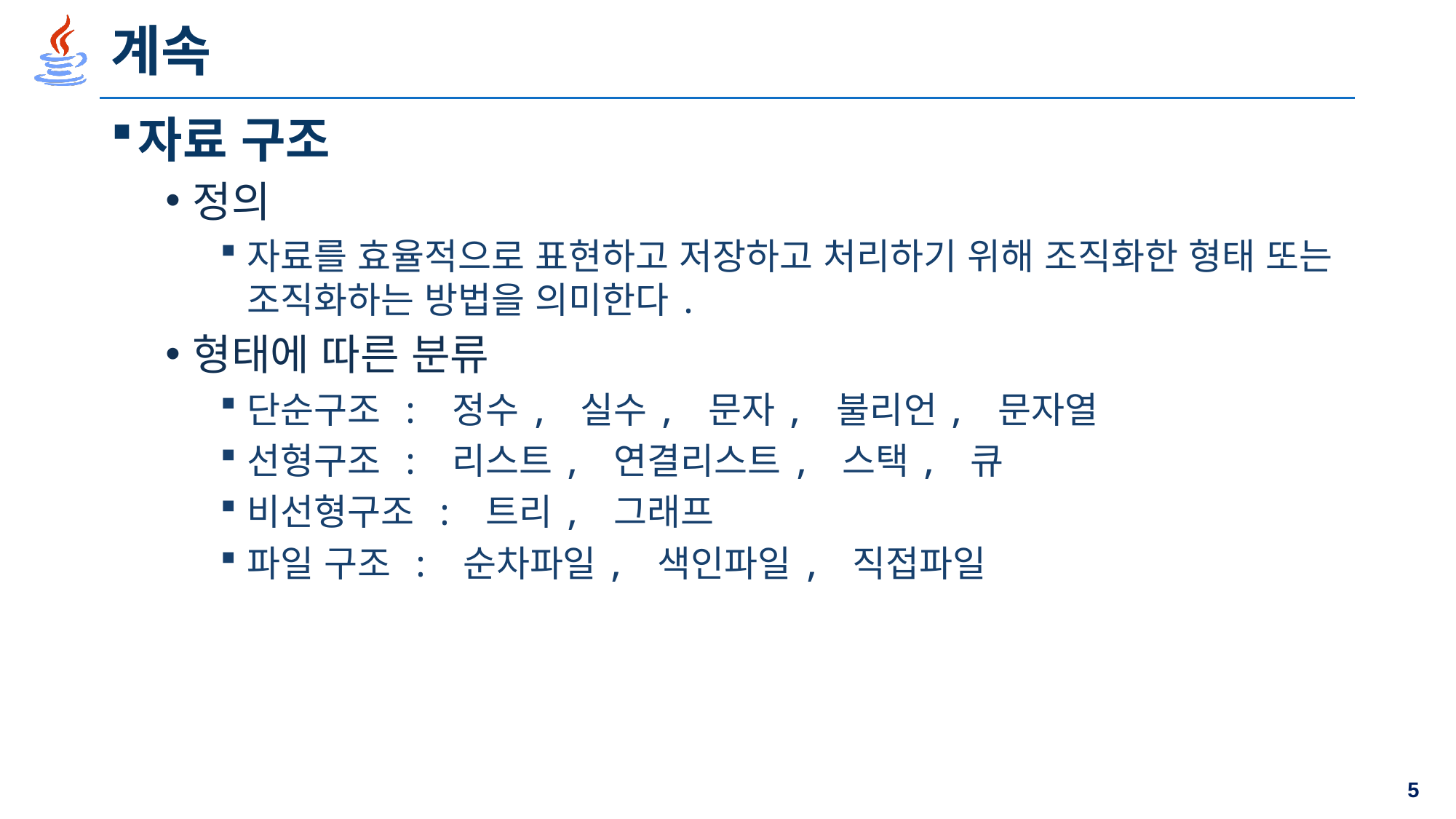

# 계속
자료 구조
정의
자료를 효율적으로 표현하고 저장하고 처리하기 위해 조직화한 형태 또는 조직화하는 방법을 의미한다.
형태에 따른 분류
단순구조 : 정수, 실수, 문자, 불리언, 문자열
선형구조 : 리스트, 연결리스트, 스택, 큐
비선형구조 : 트리, 그래프
파일 구조 : 순차파일, 색인파일, 직접파일
5